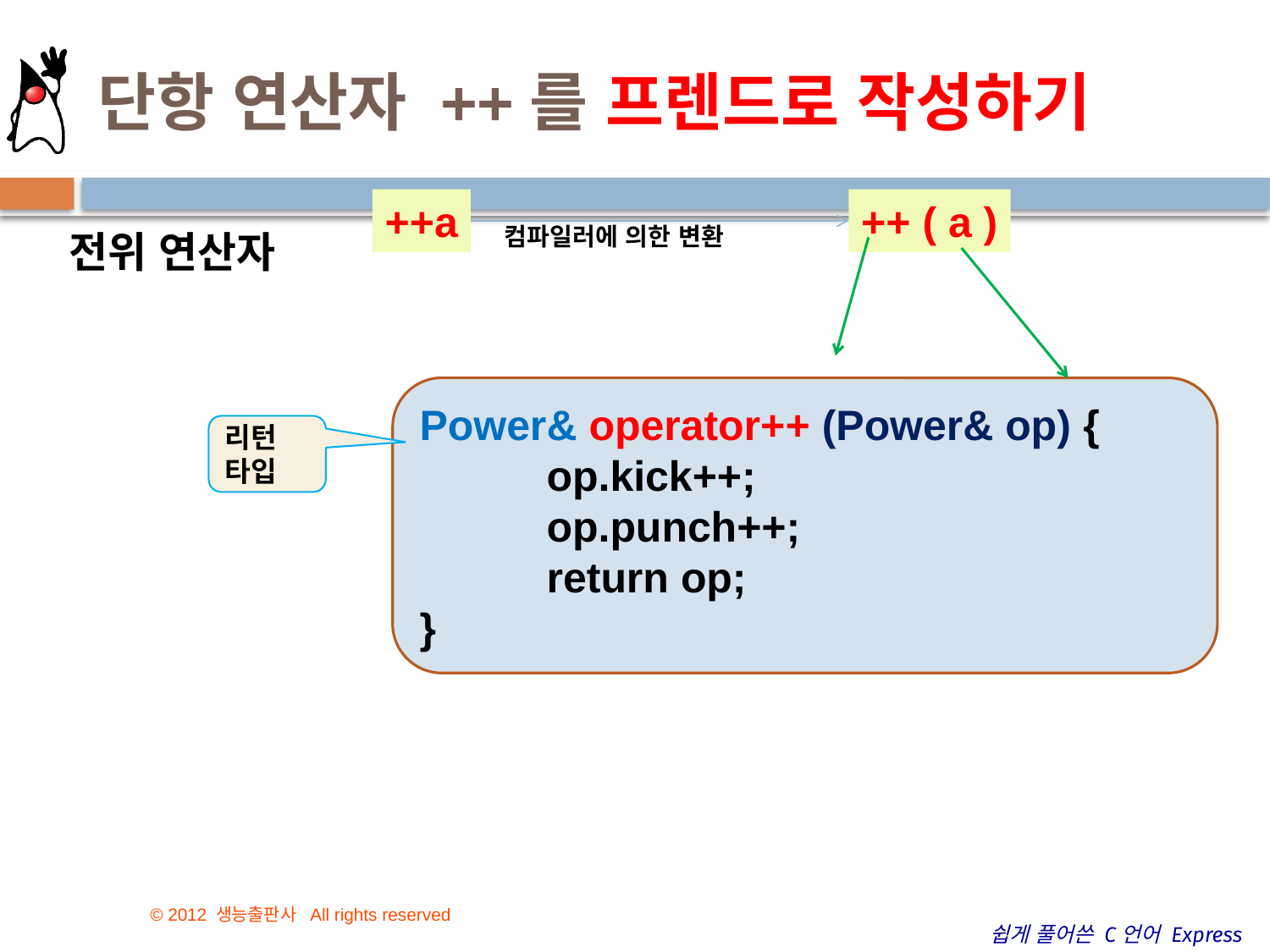

# 단항 연산자 ++를 프렌드로 작성하기
34
++a
++ ( a )
컴파일러에 의한 변환
   전위 연산자
Power& operator++ (Power& op) {
	op.kick++;
	op.punch++;
	return op;
}
리턴 타입